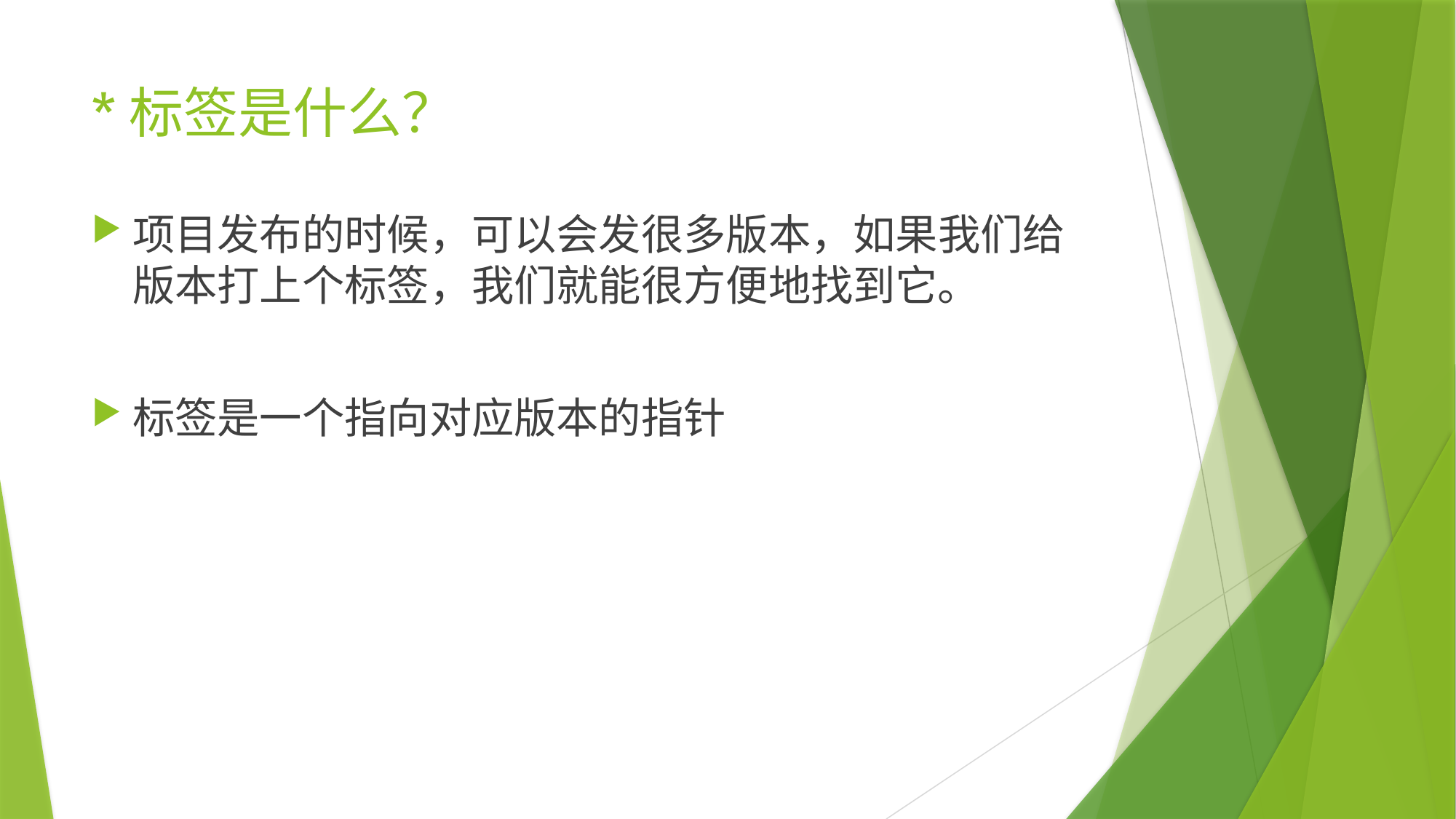

# *标签是什么？
项目发布的时候，可以会发很多版本，如果我们给版本打上个标签，我们就能很方便地找到它。

标签是一个指向对应版本的指针